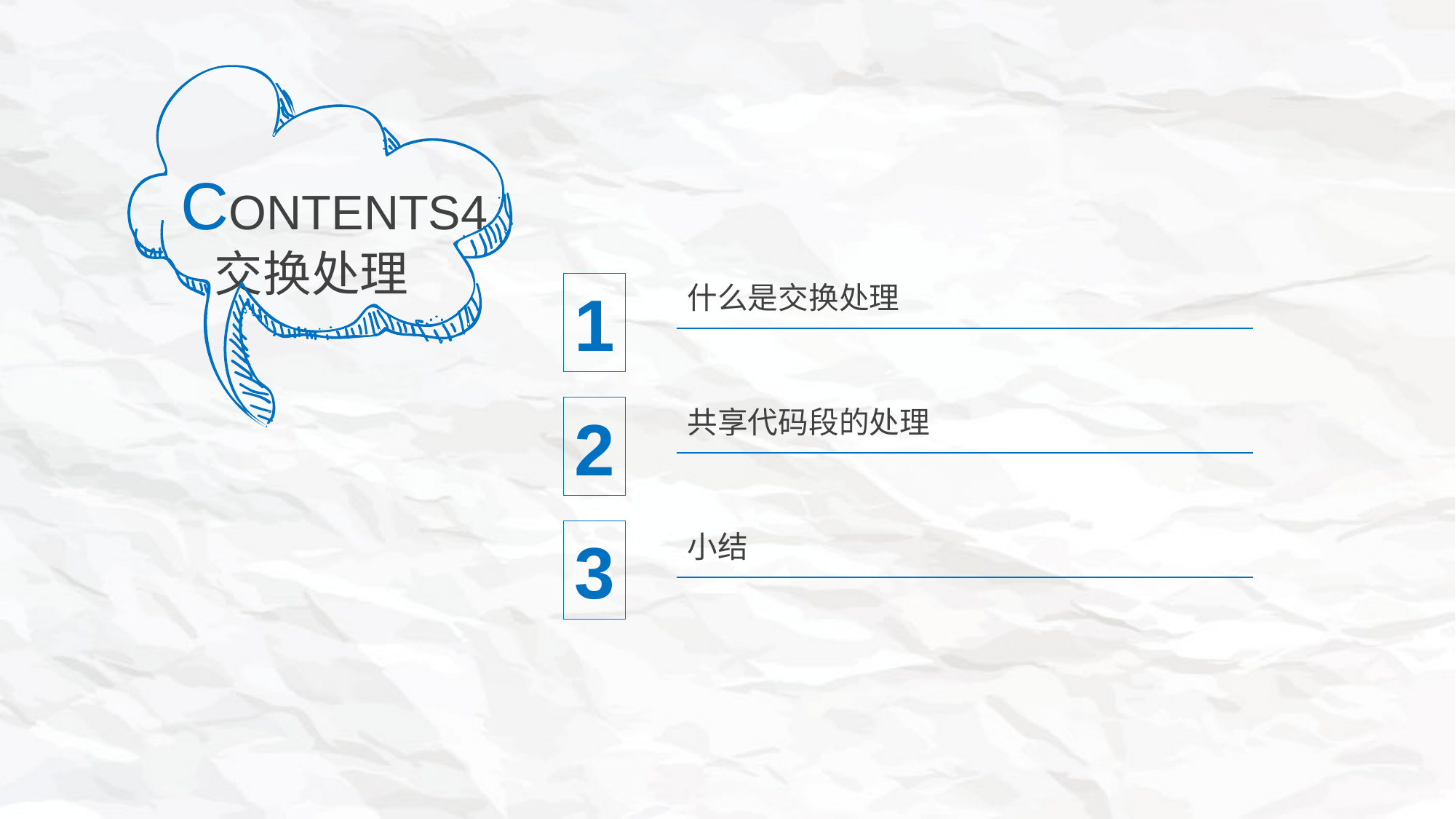

CONTENTS4
  交换处理
什么是交换处理
1
2
共享代码段的处理
3
小结